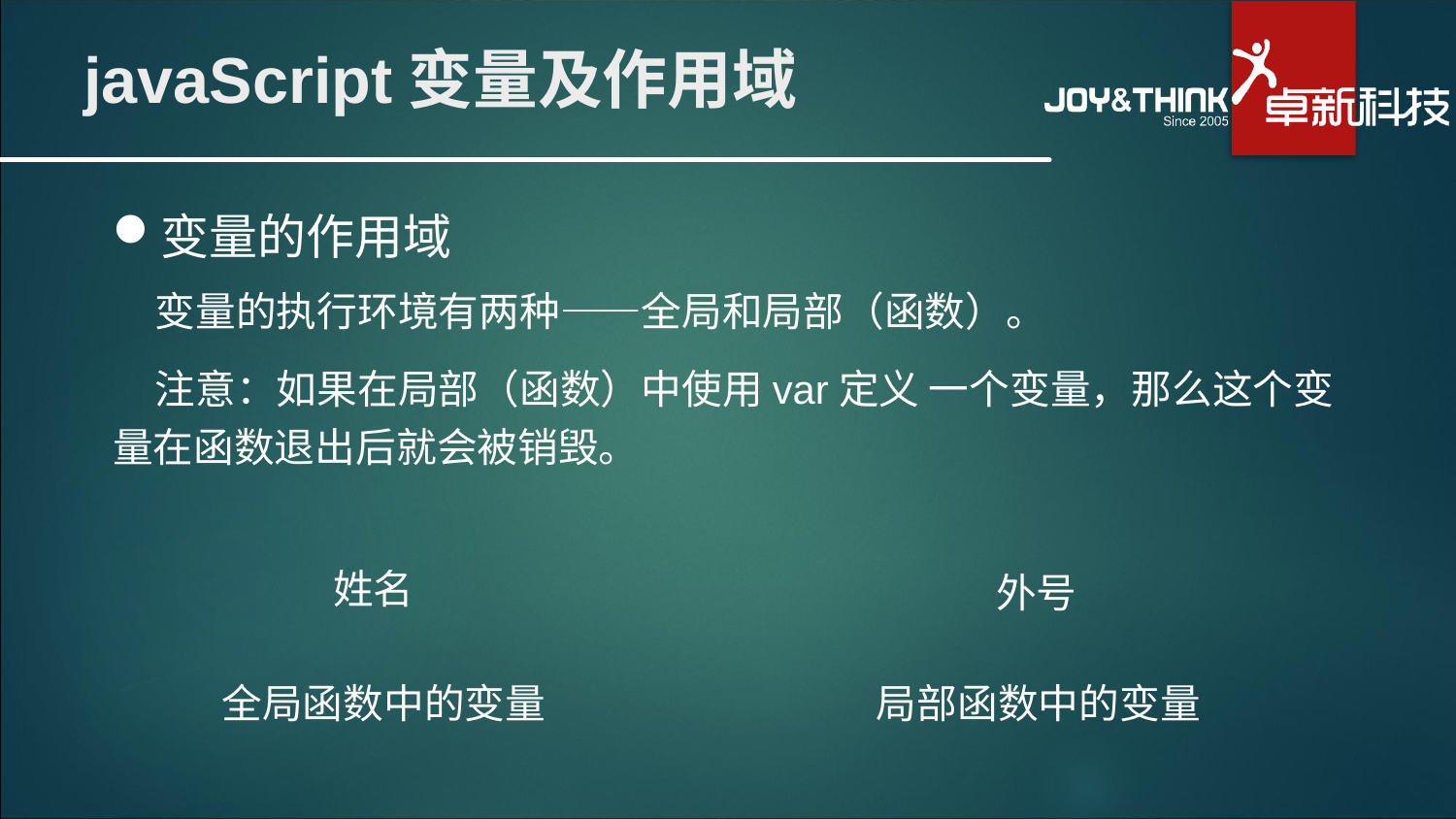

# javaScript变量及作用域
变量的作用域
变量的执行环境有两种——全局和局部（函数）。
注意：如果在局部（函数）中使用var定义 一个变量，那么这个变量在函数退出后就会被销毁。
姓名
外号
全局函数中的变量
局部函数中的变量